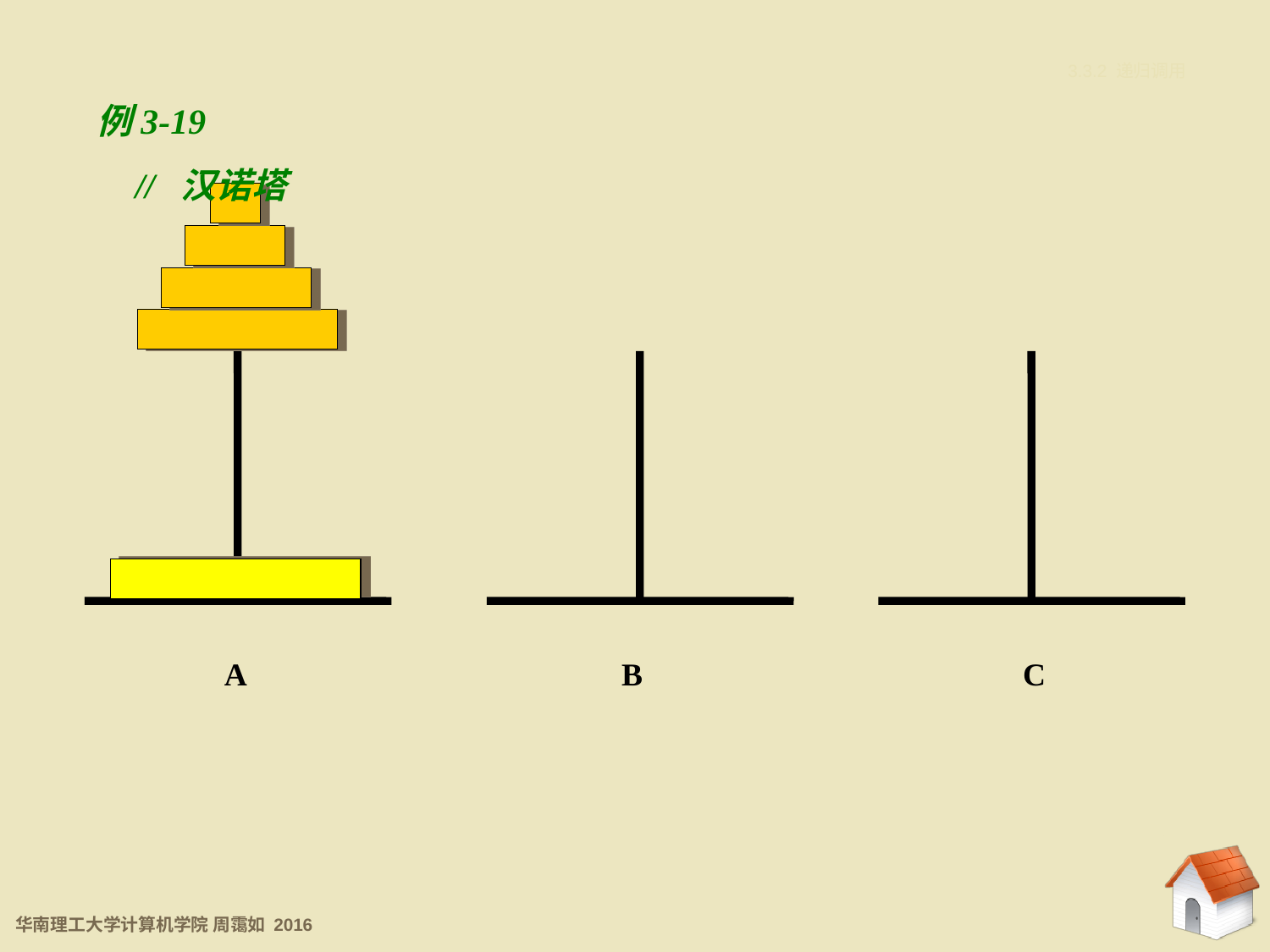

3.3.2 递归调用
例3-19
//  汉诺塔

A
B
C